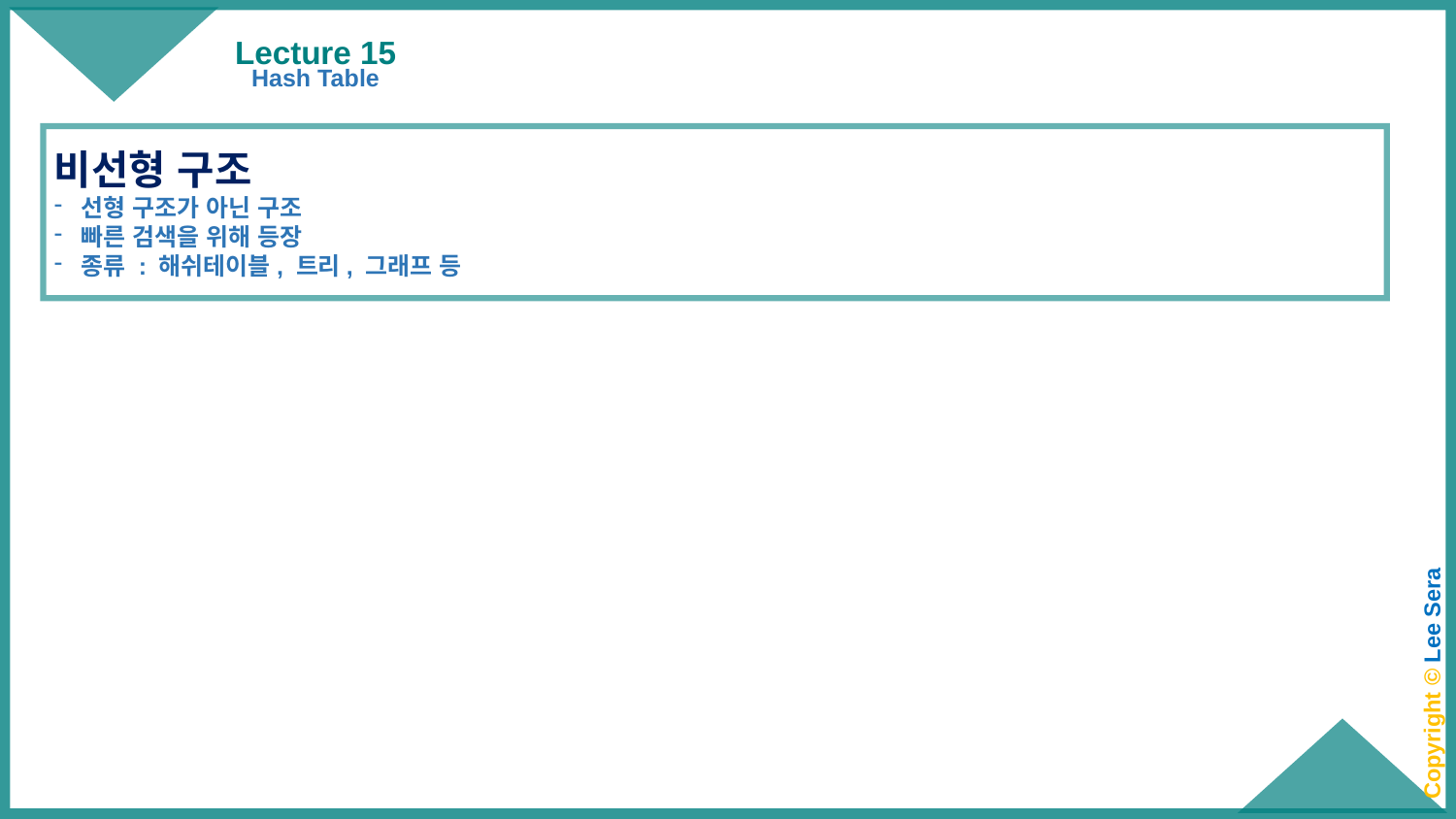

# Lecture 15
Hash Table
비선형 구조
선형 구조가 아닌 구조
빠른 검색을 위해 등장
종류 : 해쉬테이블, 트리, 그래프 등
Copyright © Lee Sera